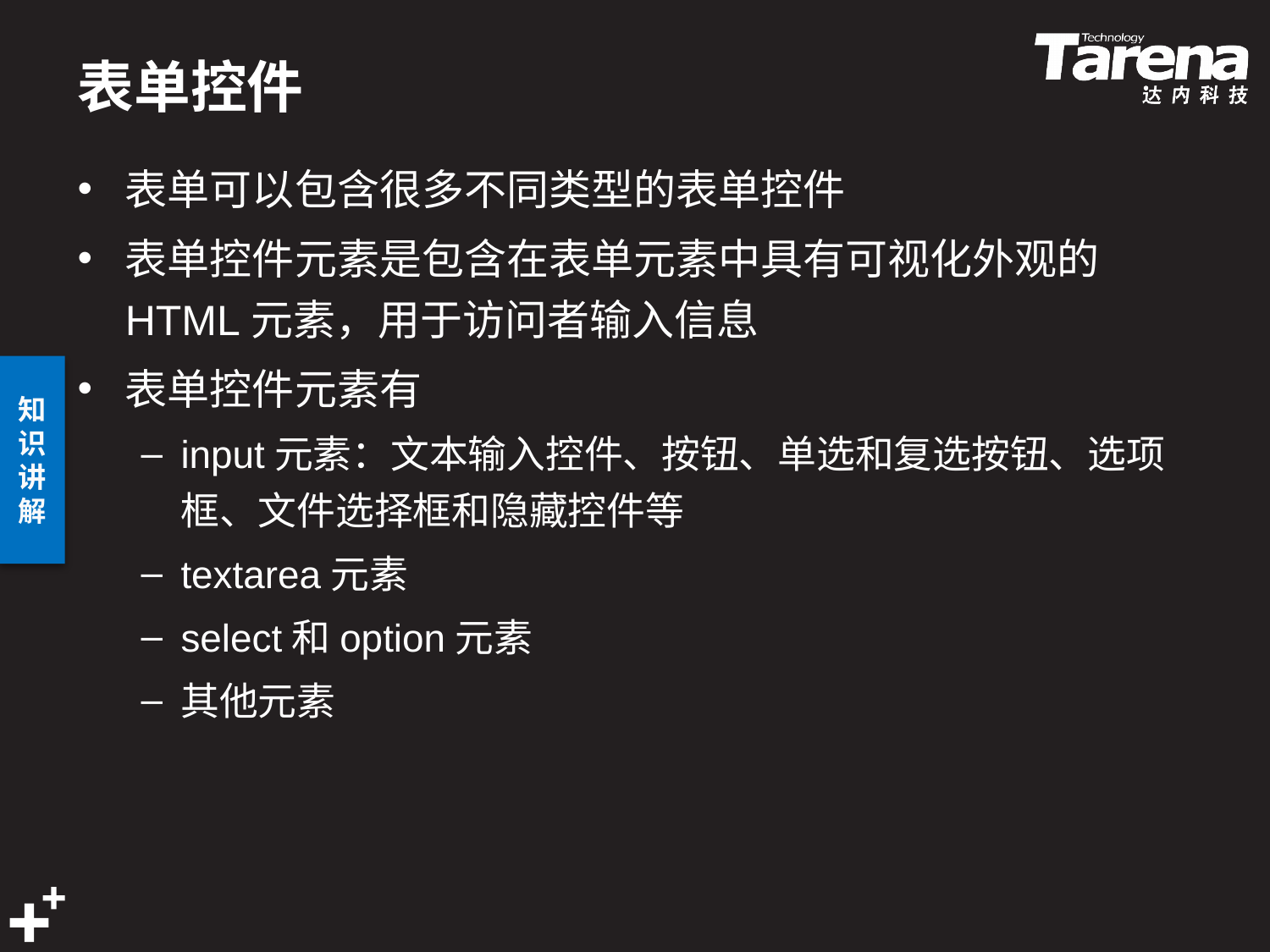

# 表单控件
表单可以包含很多不同类型的表单控件
表单控件元素是包含在表单元素中具有可视化外观的HTML元素，用于访问者输入信息
表单控件元素有
input元素：文本输入控件、按钮、单选和复选按钮、选项框、文件选择框和隐藏控件等
textarea元素
select和option元素
其他元素